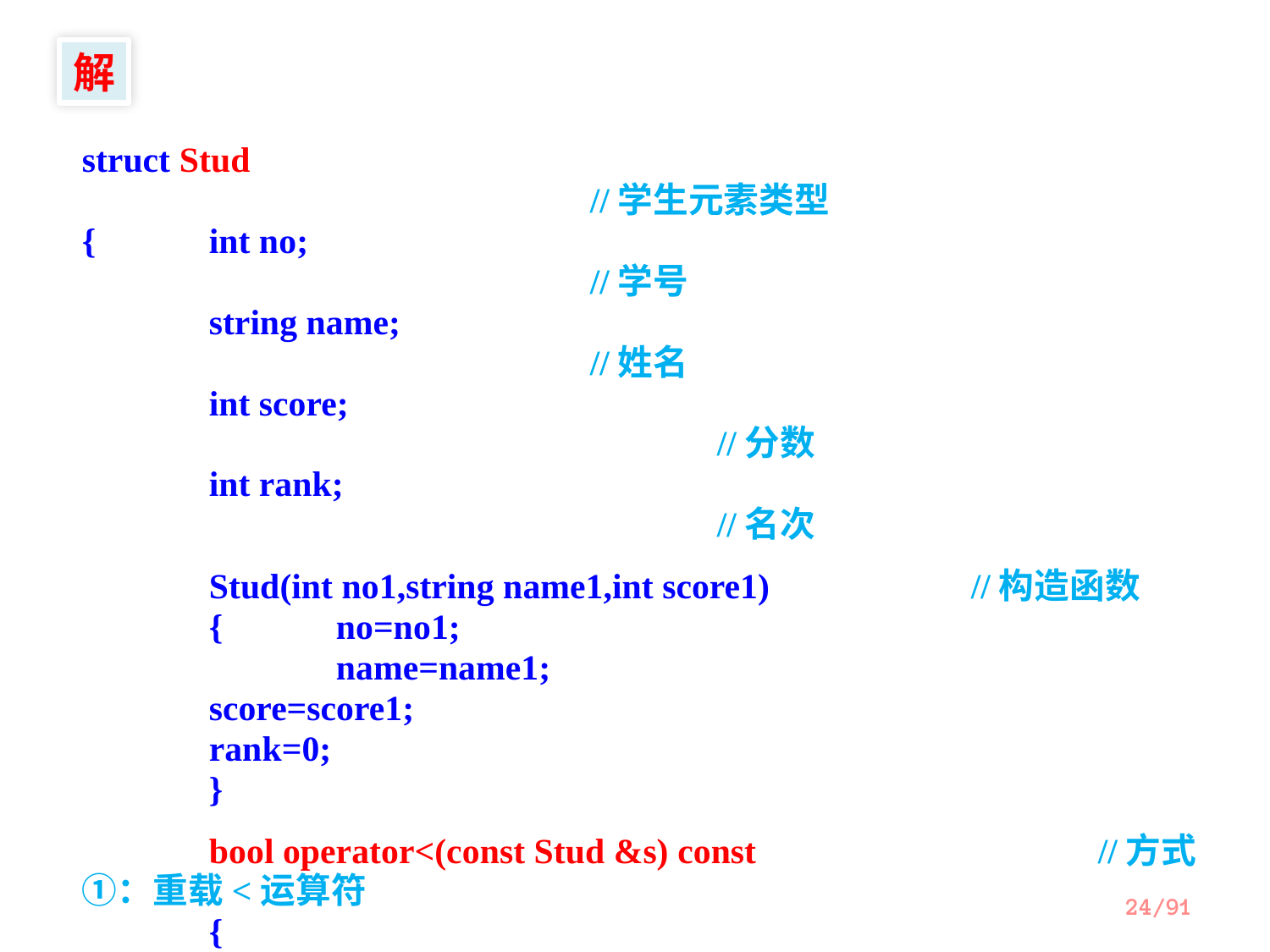

解
struct Stud											//学生元素类型
{   	int no; 											//学号
	string name; 										//姓名
    	int score;											//分数
    	int rank;											//名次
    	Stud(int no1,string name1,int score1)		//构造函数
    	{   	no=no1;
      		name=name1;
        	score=score1;
        	rank=0;
    	}
    	bool operator<(const Stud &s) const			//方式①：重载<运算符
    	{
      	   	return score>s.score;	 				//用于按score递减排序
    	}
};
24/91